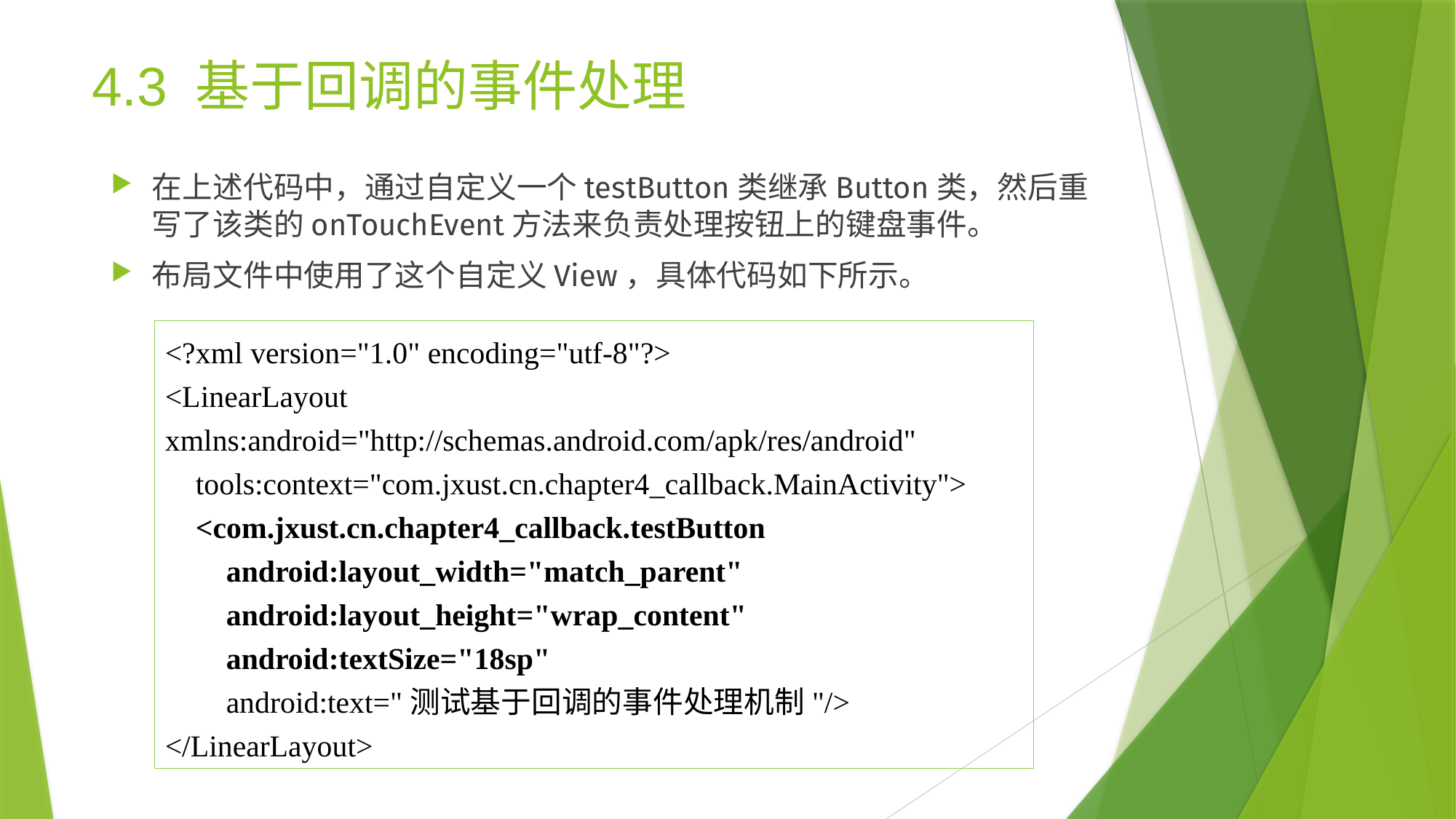

# 4.3 基于回调的事件处理
在上述代码中，通过自定义一个testButton类继承Button类，然后重写了该类的onTouchEvent方法来负责处理按钮上的键盘事件。
布局文件中使用了这个自定义View，具体代码如下所示。
<?xml version="1.0" encoding="utf-8"?>
<LinearLayout xmlns:android="http://schemas.android.com/apk/res/android"
    tools:context="com.jxust.cn.chapter4_callback.MainActivity">
    <com.jxust.cn.chapter4_callback.testButton
        android:layout_width="match_parent"
        android:layout_height="wrap_content"
        android:textSize="18sp"
        android:text="测试基于回调的事件处理机制"/>
</LinearLayout>